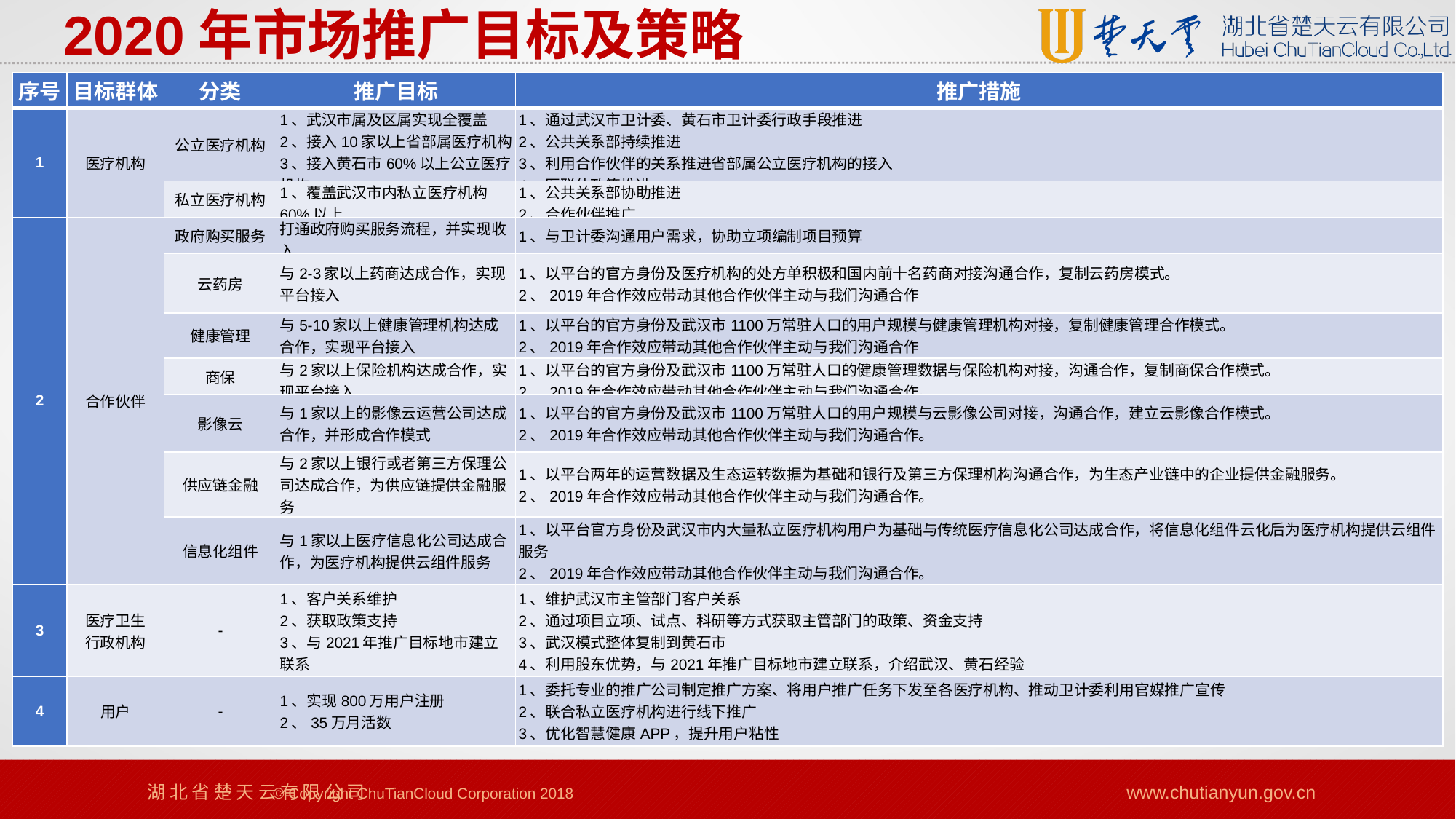

2020年市场推广目标及策略
| 序号 | 目标群体 | 分类 | 推广目标 | 推广措施 |
| --- | --- | --- | --- | --- |
| 1 | 医疗机构 | 公立医疗机构 | 1、武汉市属及区属实现全覆盖 2、接入10家以上省部属医疗机构 3、接入黄石市60%以上公立医疗机构 | 1、通过武汉市卫计委、黄石市卫计委行政手段推进 2、公共关系部持续推进 3、利用合作伙伴的关系推进省部属公立医疗机构的接入 4、医联体政策推进 |
|  |  | 私立医疗机构 | 1、覆盖武汉市内私立医疗机构60%以上 | 1、公共关系部协助推进 2、合作伙伴推广 |
| 2 | 合作伙伴 | 政府购买服务 | 打通政府购买服务流程，并实现收入 | 1、与卫计委沟通用户需求，协助立项编制项目预算 |
|  |  | 云药房 | 与2-3家以上药商达成合作，实现平台接入 | 1、以平台的官方身份及医疗机构的处方单积极和国内前十名药商对接沟通合作，复制云药房模式。 2、2019年合作效应带动其他合作伙伴主动与我们沟通合作 |
|  |  | 健康管理 | 与5-10家以上健康管理机构达成合作，实现平台接入 | 1、以平台的官方身份及武汉市1100万常驻人口的用户规模与健康管理机构对接，复制健康管理合作模式。 2、2019年合作效应带动其他合作伙伴主动与我们沟通合作 |
|  |  | 商保 | 与2家以上保险机构达成合作，实现平台接入 | 1、以平台的官方身份及武汉市1100万常驻人口的健康管理数据与保险机构对接，沟通合作，复制商保合作模式。 2、2019年合作效应带动其他合作伙伴主动与我们沟通合作。 |
|  |  | 影像云 | 与1家以上的影像云运营公司达成合作，并形成合作模式 | 1、以平台的官方身份及武汉市1100万常驻人口的用户规模与云影像公司对接，沟通合作，建立云影像合作模式。 2、2019年合作效应带动其他合作伙伴主动与我们沟通合作。 |
|  |  | 供应链金融 | 与2家以上银行或者第三方保理公司达成合作，为供应链提供金融服务 | 1、以平台两年的运营数据及生态运转数据为基础和银行及第三方保理机构沟通合作，为生态产业链中的企业提供金融服务。 2、2019年合作效应带动其他合作伙伴主动与我们沟通合作。 |
|  |  | 信息化组件 | 与1家以上医疗信息化公司达成合作，为医疗机构提供云组件服务 | 1、以平台官方身份及武汉市内大量私立医疗机构用户为基础与传统医疗信息化公司达成合作，将信息化组件云化后为医疗机构提供云组件服务 2、2019年合作效应带动其他合作伙伴主动与我们沟通合作。 |
| 3 | 医疗卫生 行政机构 | - | 1、客户关系维护 2、获取政策支持 3、与2021年推广目标地市建立联系 | 1、维护武汉市主管部门客户关系 2、通过项目立项、试点、科研等方式获取主管部门的政策、资金支持 3、武汉模式整体复制到黄石市 4、利用股东优势，与2021年推广目标地市建立联系，介绍武汉、黄石经验 |
| 4 | 用户 | - | 1、实现800万用户注册 2、35万月活数 | 1、委托专业的推广公司制定推广方案、将用户推广任务下发至各医疗机构、推动卫计委利用官媒推广宣传 2、联合私立医疗机构进行线下推广 3、优化智慧健康APP，提升用户粘性 |